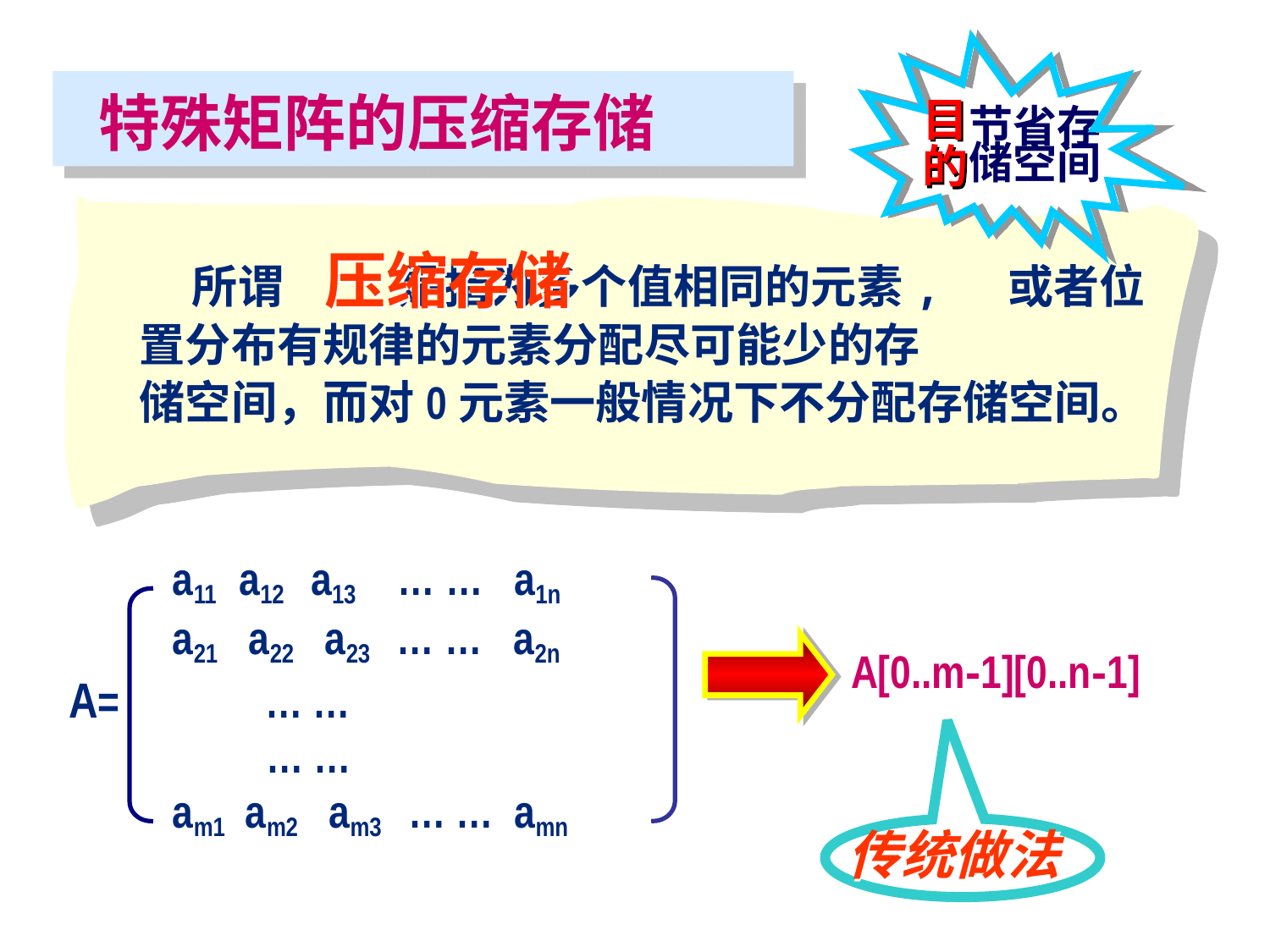

目
的
节省存
储空间

 特殊矩阵的压缩存储

压缩存储
    所谓           是指为多个值相同的元素,  或者位置分布有规律的元素分配尽可能少的存
储空间，而对0元素一般情况下不分配存储空间。
          a11   a12   a13    … …   a1n
          a21   a22   a23   … …   a2n
A=              … …
                   … …
          am1  am2   am3   … …  amn

 A[0..m-1][0..n-1]

传统做法